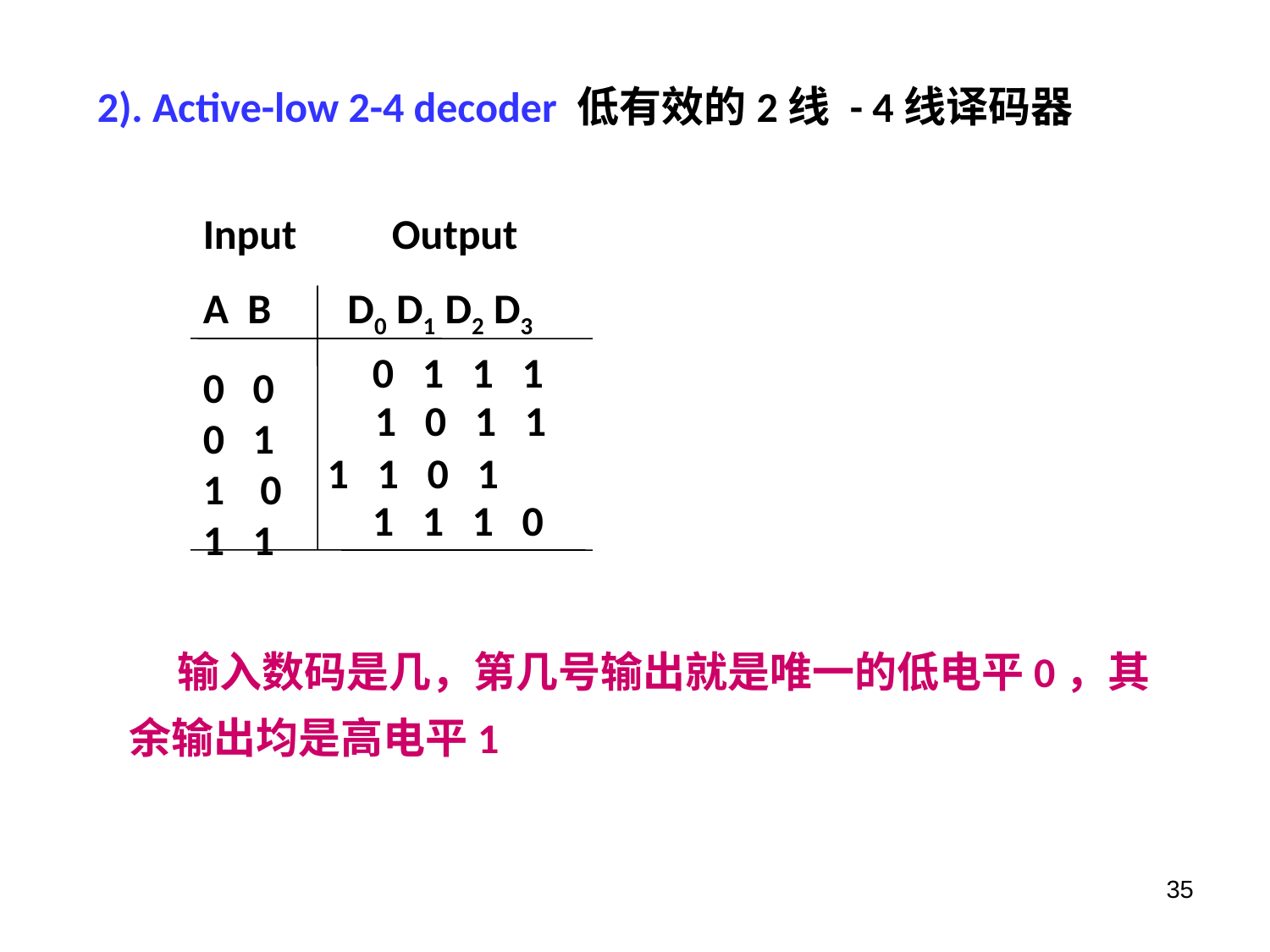

2). Active-low 2-4 decoder 低有效的2线 - 4线译码器
Input          Output
A  B        D0 D1 D2 D3

0   0
0   1
 0
1   1

0   1   1   1
1   0   1   1
1   1   0   1
1   1   1   0
    输入数码是几，第几号输出就是唯一的低电平0，其余输出均是高电平1
35